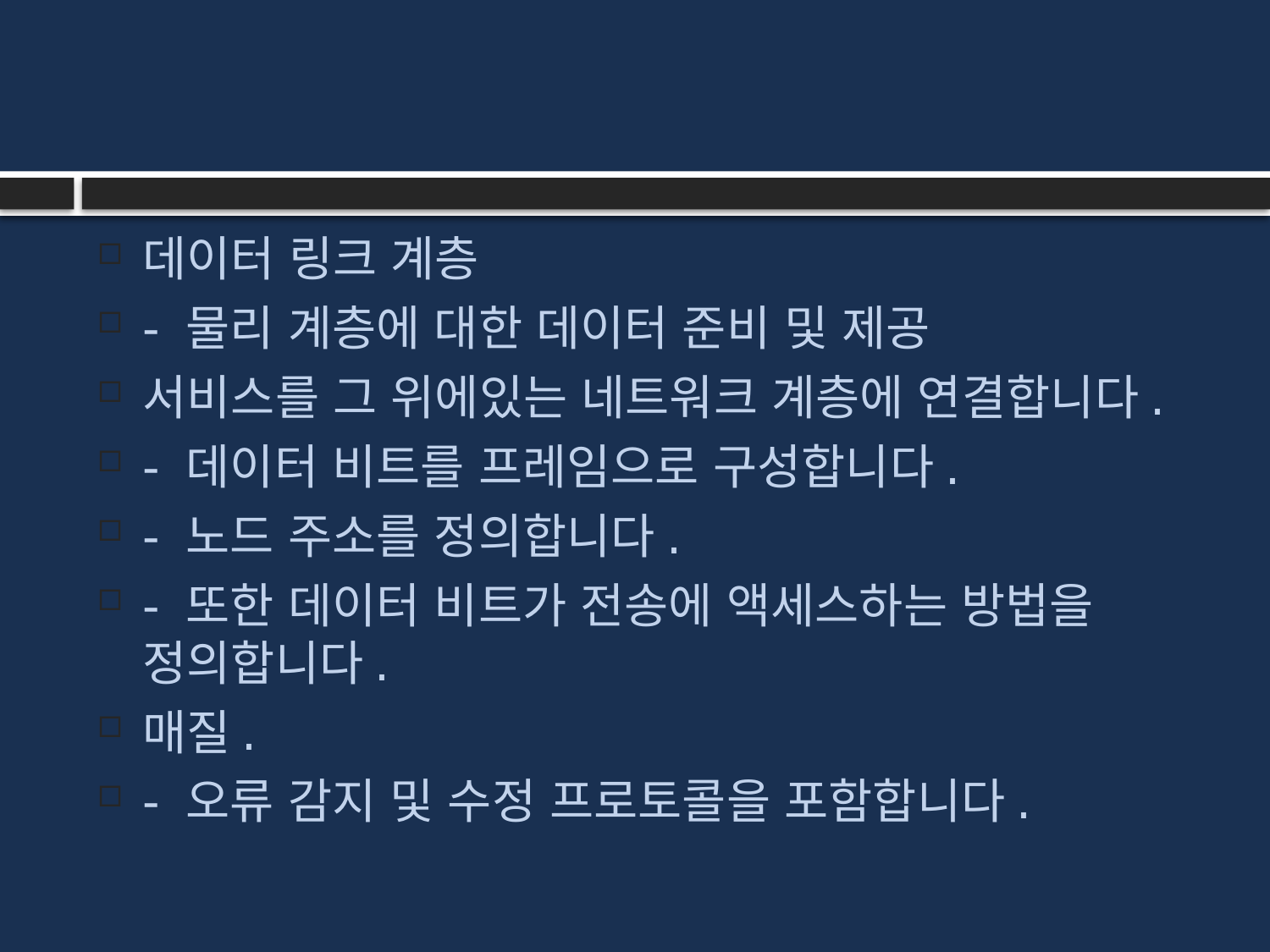

#
데이터 링크 계층
- 물리 계층에 대한 데이터 준비 및 제공
서비스를 그 위에있는 네트워크 계층에 연결합니다.
- 데이터 비트를 프레임으로 구성합니다.
- 노드 주소를 정의합니다.
- 또한 데이터 비트가 전송에 액세스하는 방법을 정의합니다.
매질.
- 오류 감지 및 수정 프로토콜을 포함합니다.